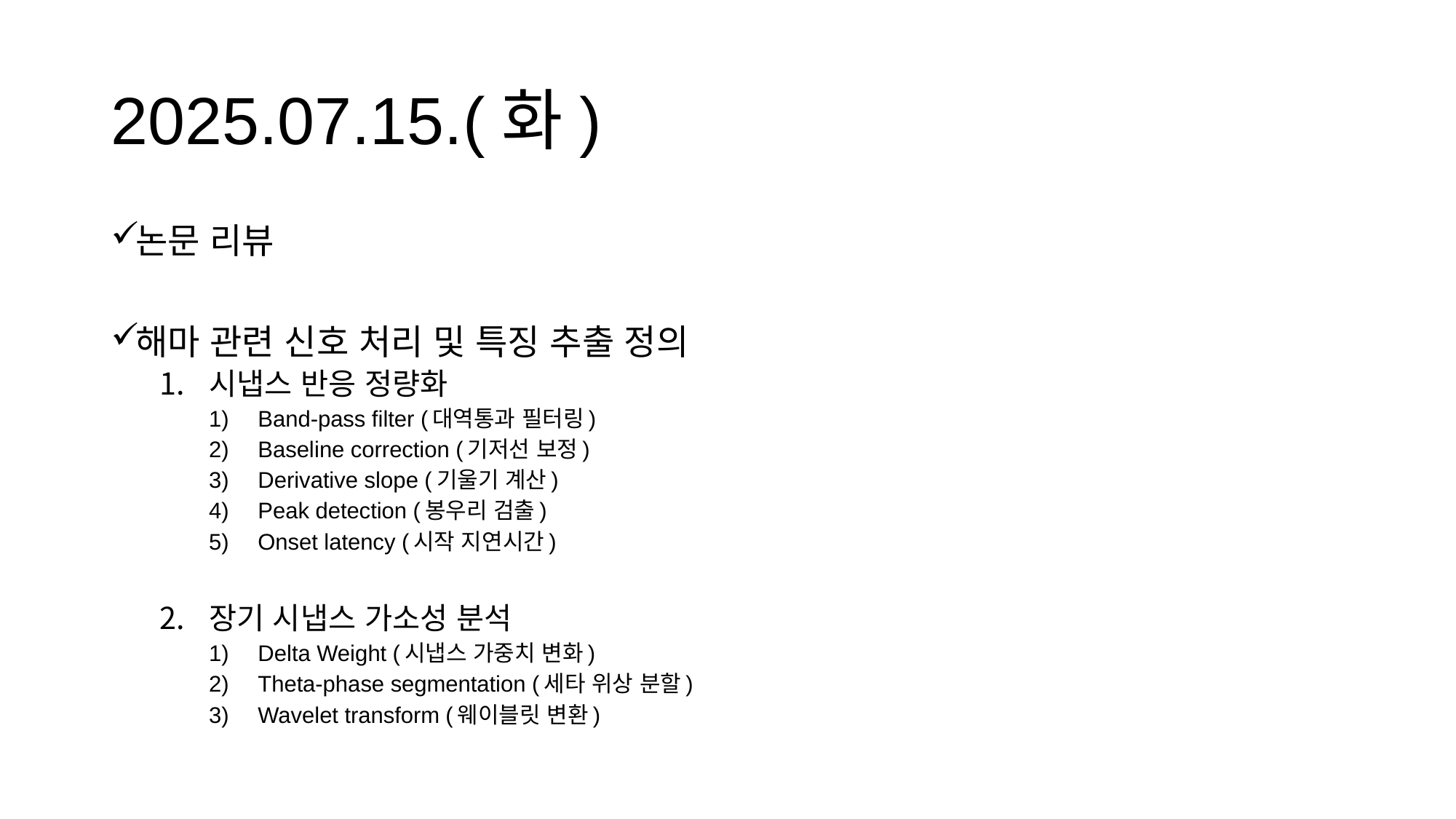

# 2025.07.15.(화)
논문 리뷰

해마 관련 신호 처리 및 특징 추출 정의
시냅스 반응 정량화
Band-pass filter (대역통과 필터링)
Baseline correction (기저선 보정)
Derivative slope (기울기 계산)
Peak detection (봉우리 검출)
Onset latency (시작 지연시간)

장기 시냅스 가소성 분석
Delta Weight (시냅스 가중치 변화)
Theta-phase segmentation (세타 위상 분할)
Wavelet transform (웨이블릿 변환)